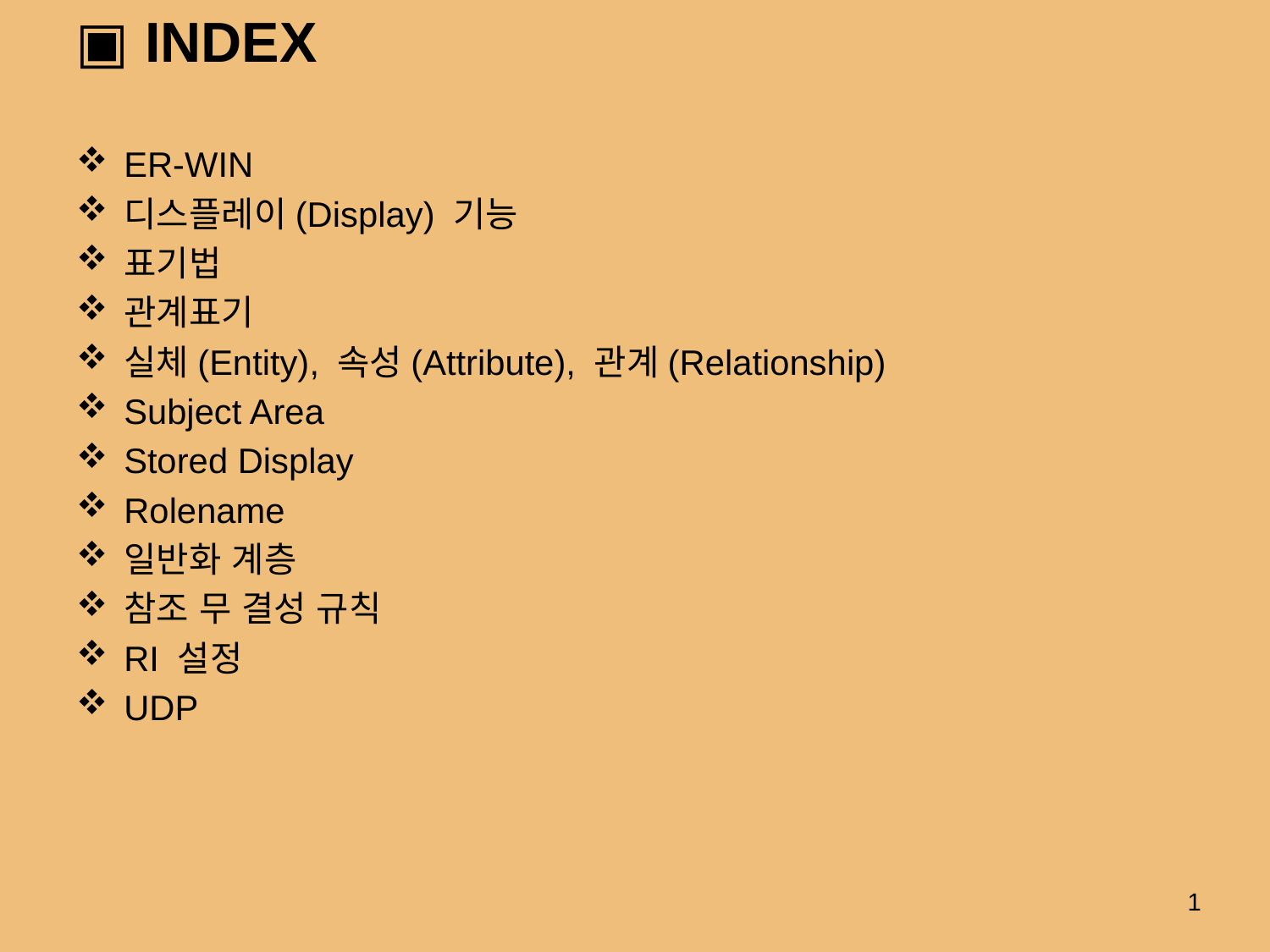

# ▣ INDEX
ER-WIN
디스플레이(Display) 기능
표기법
관계표기
실체(Entity), 속성(Attribute), 관계(Relationship)
Subject Area
Stored Display
Rolename
일반화 계층
참조 무 결성 규칙
RI 설정
UDP

1